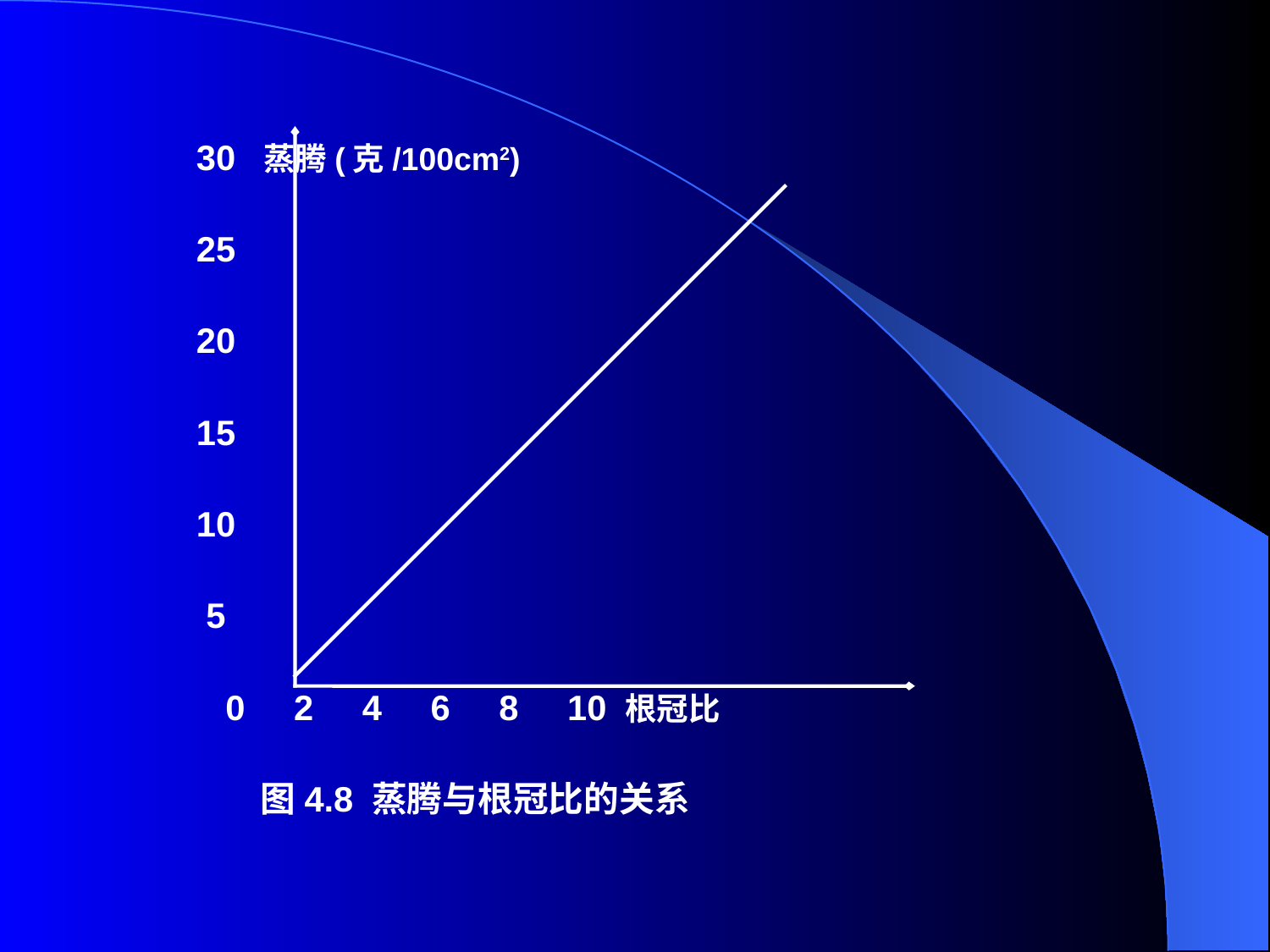

30  蒸腾(克/100cm2)
     25
     20
     15
     10
      5
        0     2     4     6     8     10 根冠比
             图4.8 蒸腾与根冠比的关系